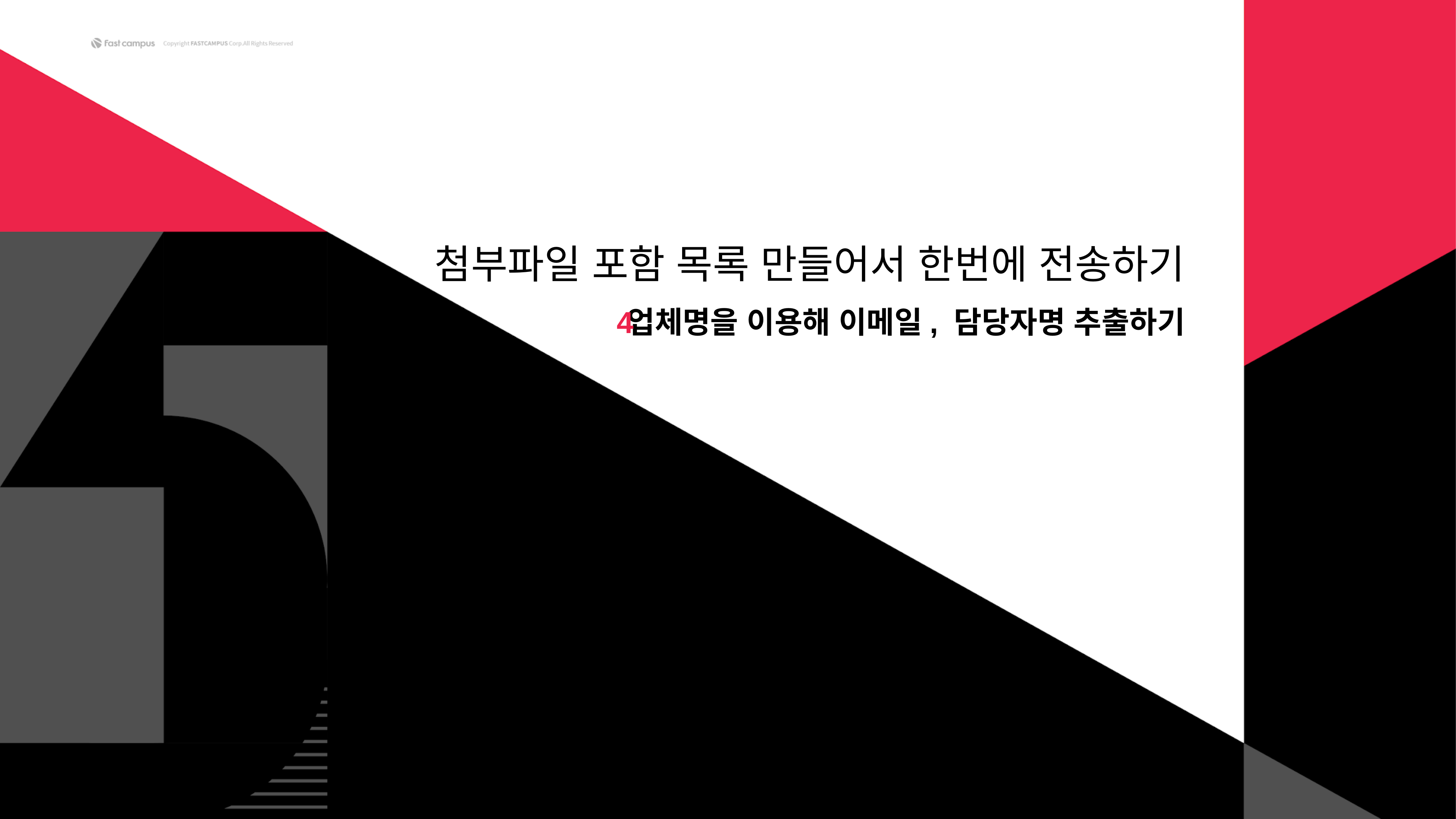

# 첨부파일 포함 목록 만들어서 한번에 전송하기
업체명을 이용해 이메일, 담당자명 추출하기
4